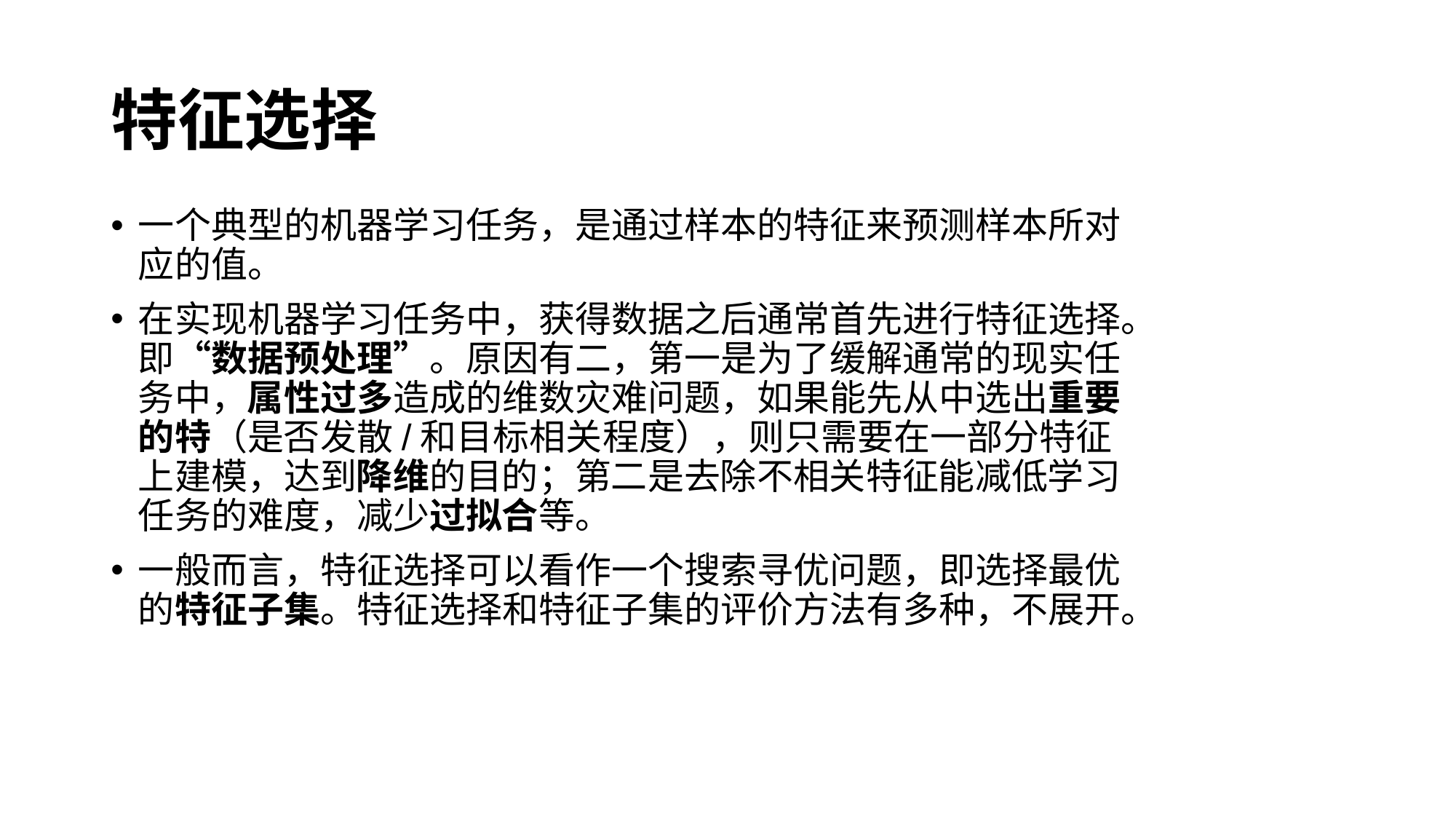

# 特征选择
一个典型的机器学习任务，是通过样本的特征来预测样本所对应的值。
在实现机器学习任务中，获得数据之后通常首先进行特征选择。即“数据预处理”。原因有二，第一是为了缓解通常的现实任务中，属性过多造成的维数灾难问题，如果能先从中选出重要的特（是否发散/和目标相关程度），则只需要在一部分特征上建模，达到降维的目的；第二是去除不相关特征能减低学习任务的难度，减少过拟合等。
一般而言，特征选择可以看作一个搜索寻优问题，即选择最优的特征子集。特征选择和特征子集的评价方法有多种，不展开。